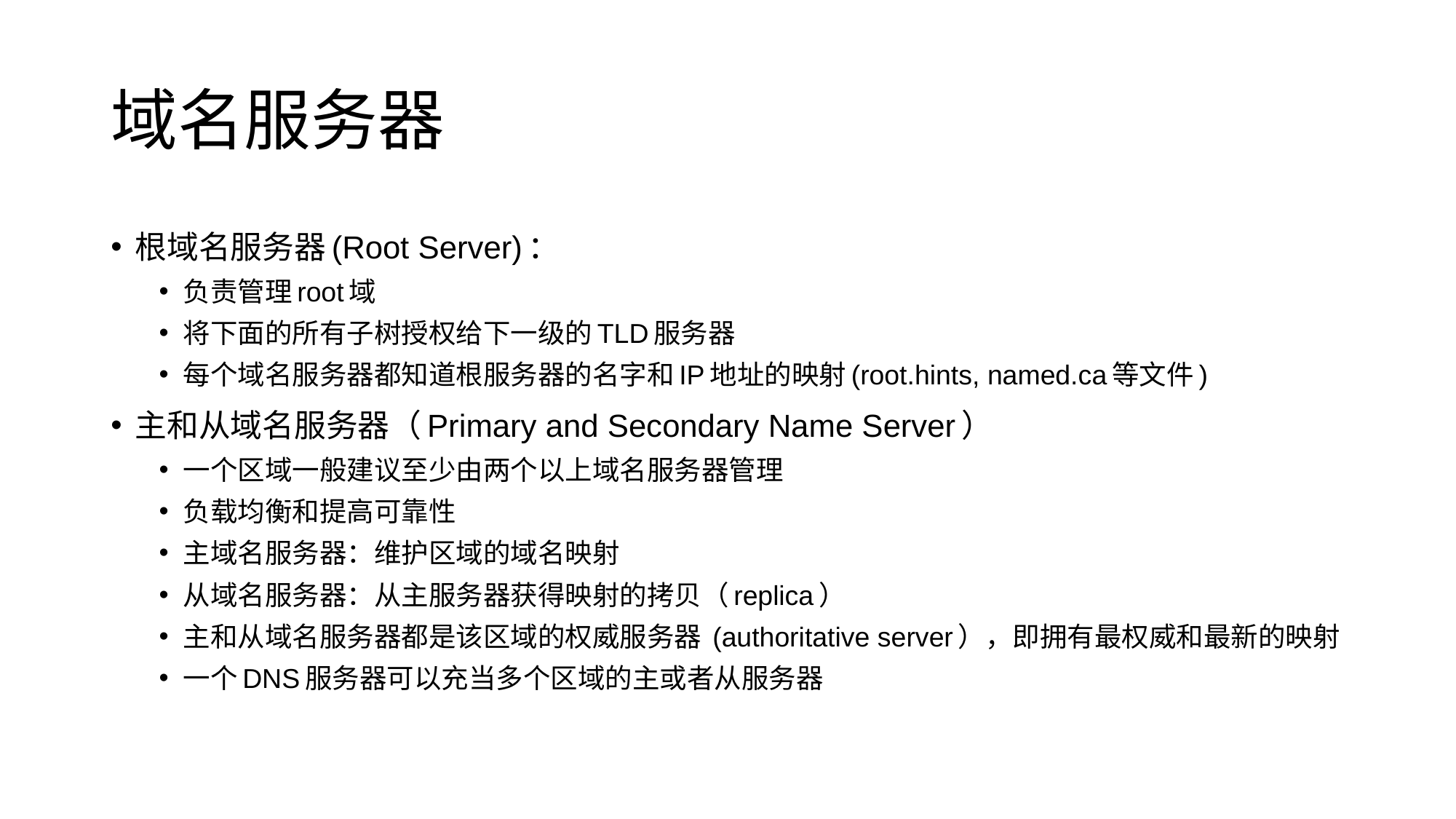

# 域名服务器
根域名服务器(Root Server)：
负责管理root域
将下面的所有子树授权给下一级的TLD服务器
每个域名服务器都知道根服务器的名字和IP地址的映射(root.hints, named.ca等文件)
主和从域名服务器（Primary and Secondary Name Server）
一个区域一般建议至少由两个以上域名服务器管理
负载均衡和提高可靠性
主域名服务器：维护区域的域名映射
从域名服务器：从主服务器获得映射的拷贝（replica）
主和从域名服务器都是该区域的权威服务器 (authoritative server），即拥有最权威和最新的映射
一个DNS服务器可以充当多个区域的主或者从服务器